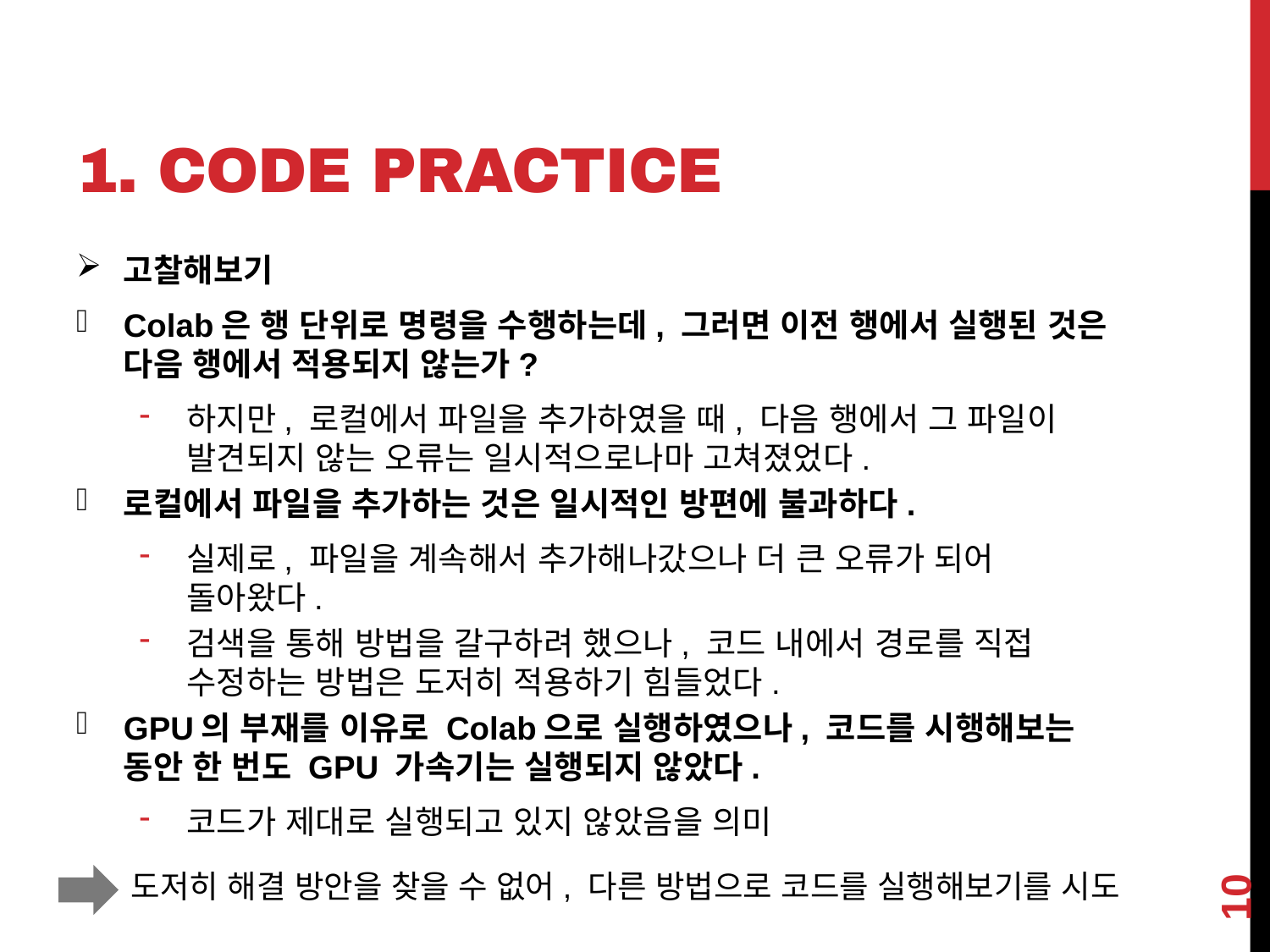

# 1. Code practice
고찰해보기
Colab은 행 단위로 명령을 수행하는데, 그러면 이전 행에서 실행된 것은 다음 행에서 적용되지 않는가?
하지만, 로컬에서 파일을 추가하였을 때, 다음 행에서 그 파일이 발견되지 않는 오류는 일시적으로나마 고쳐졌었다.
로컬에서 파일을 추가하는 것은 일시적인 방편에 불과하다.
실제로, 파일을 계속해서 추가해나갔으나 더 큰 오류가 되어 돌아왔다.
검색을 통해 방법을 갈구하려 했으나, 코드 내에서 경로를 직접 수정하는 방법은 도저히 적용하기 힘들었다.
GPU의 부재를 이유로 Colab으로 실행하였으나, 코드를 시행해보는 동안 한 번도 GPU 가속기는 실행되지 않았다.
코드가 제대로 실행되고 있지 않았음을 의미
10
도저히 해결 방안을 찾을 수 없어, 다른 방법으로 코드를 실행해보기를 시도